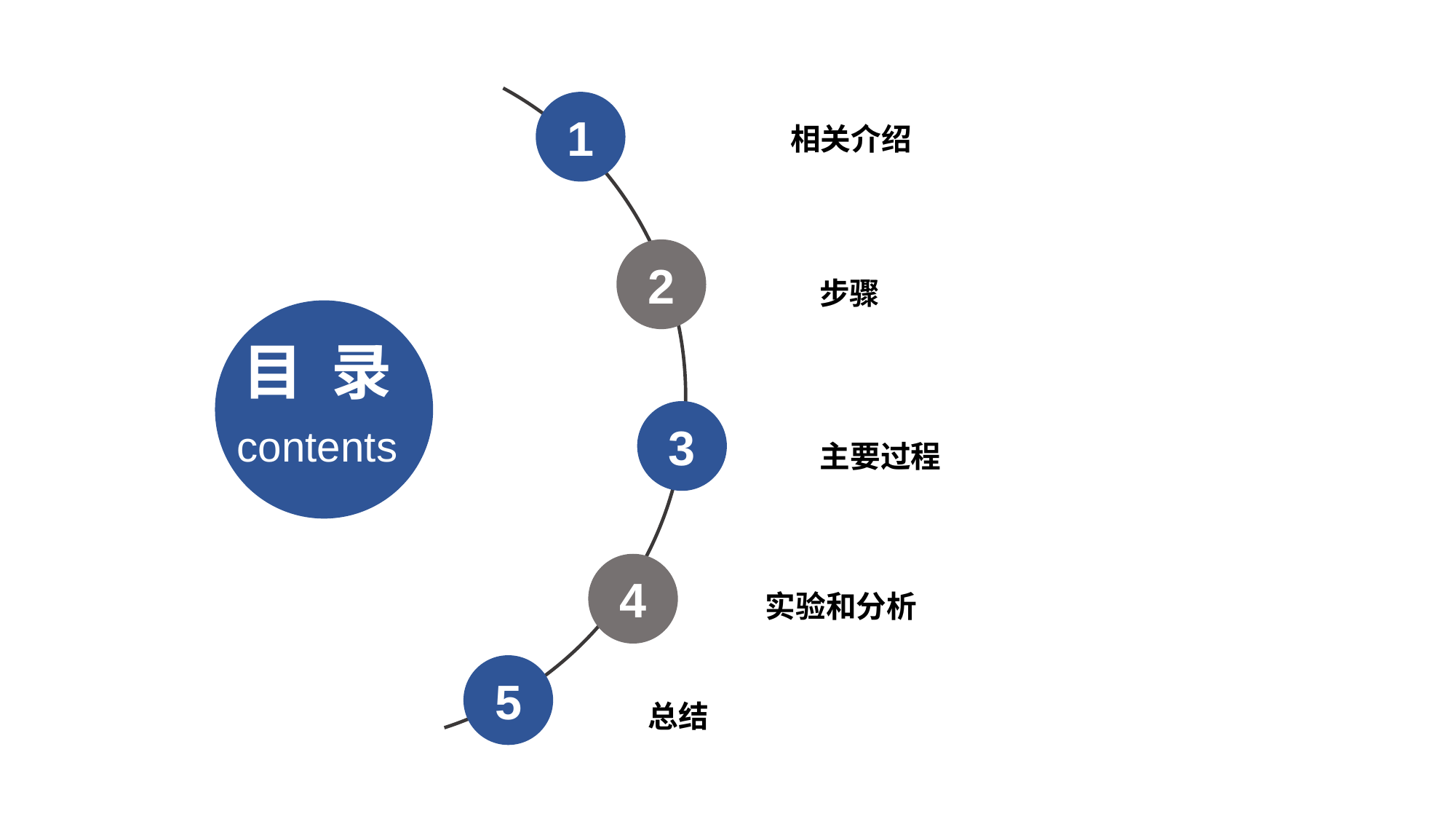

1
相关介绍
2
步骤

目  录
3
contents
主要过程
4
实验和分析
5
总结